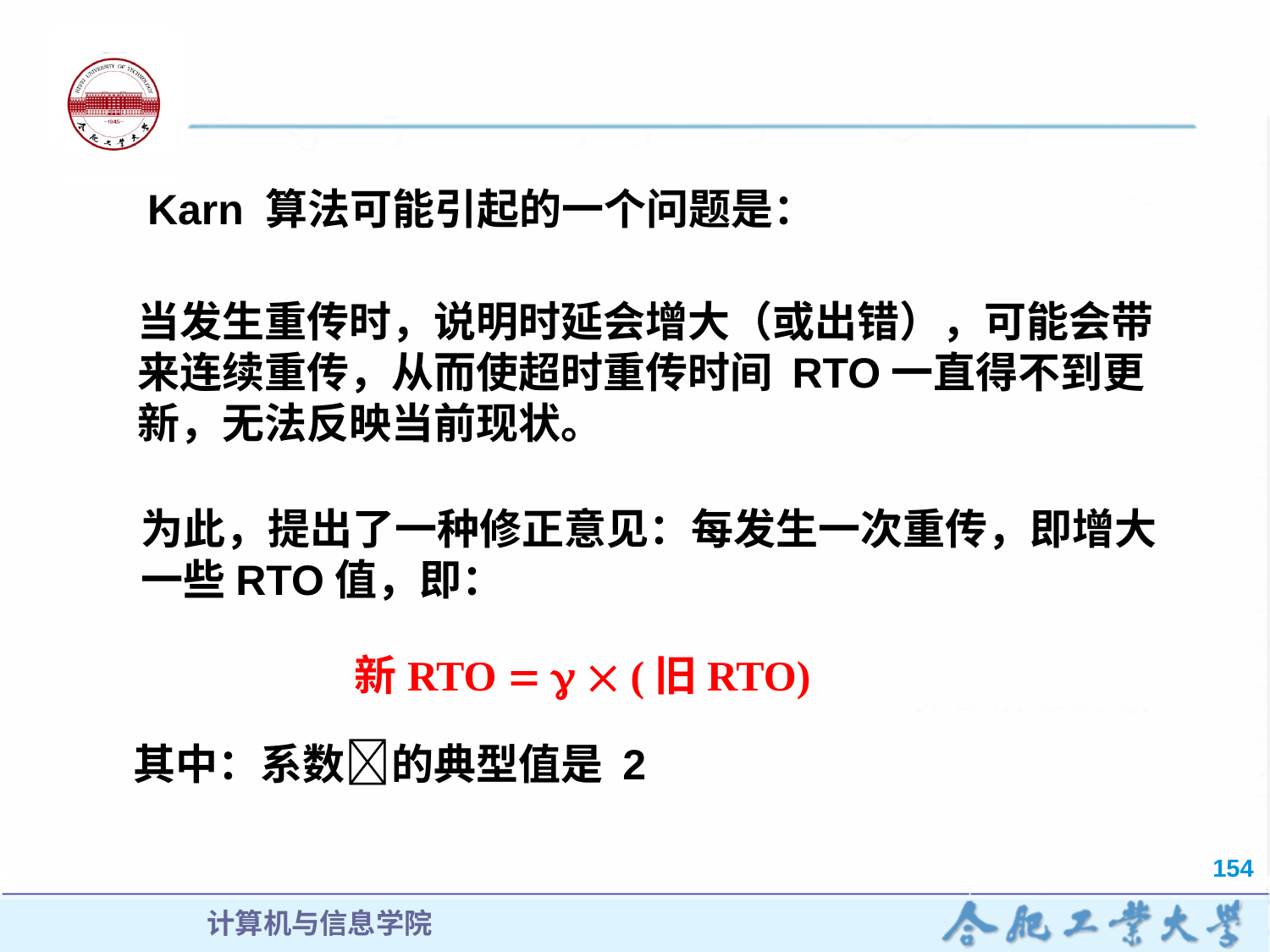

Karn 算法可能引起的一个问题是：
当发生重传时，说明时延会增大（或出错），可能会带来连续重传，从而使超时重传时间 RTO一直得不到更新，无法反映当前现状。
为此，提出了一种修正意见：每发生一次重传，即增大一些RTO值，即：
新RTO = γ × (旧RTO)
其中：系数γ的典型值是 2